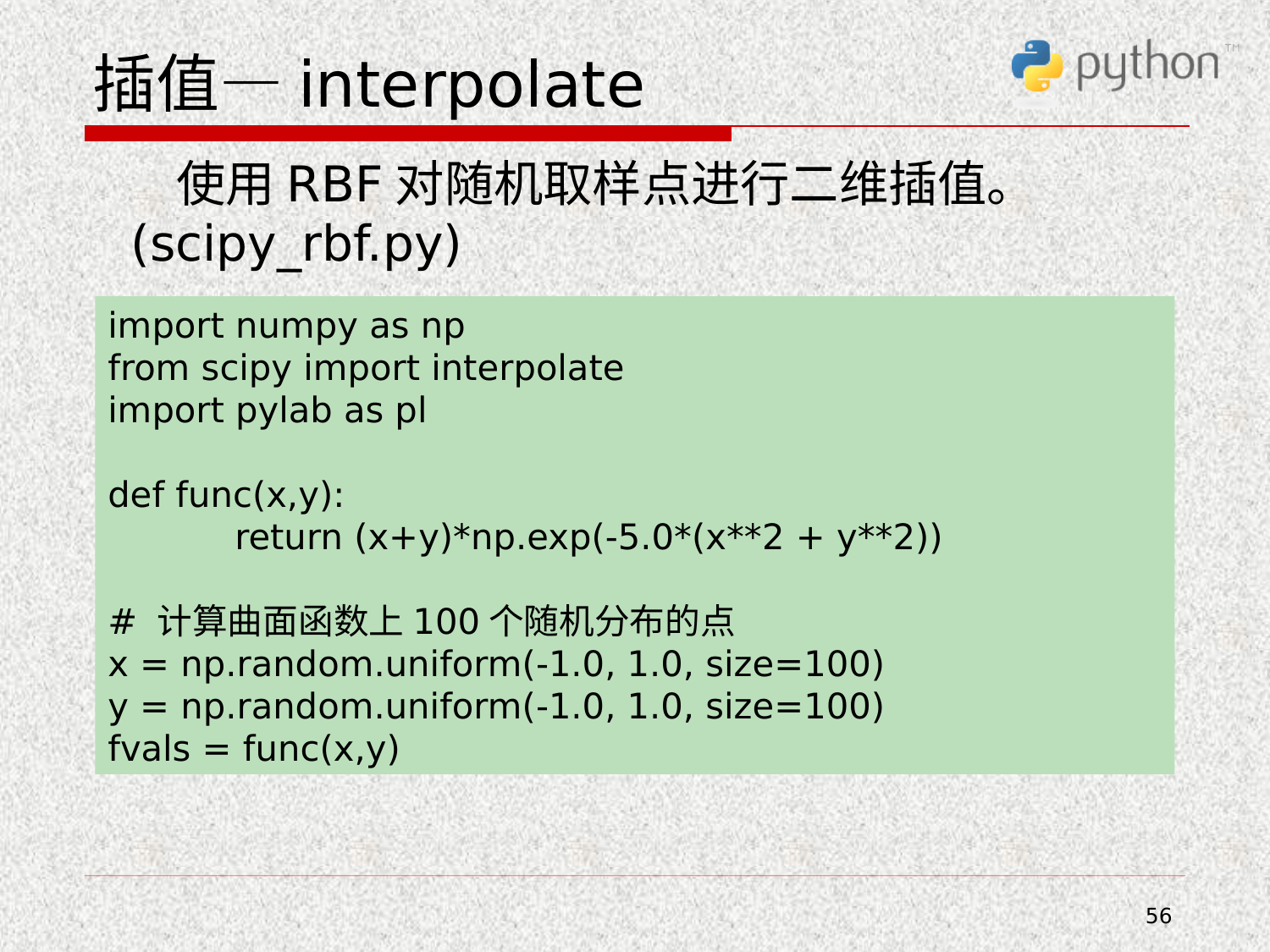

# 插值—interpolate
         使用RBF对随机取样点进行二维插值。(scipy_rbf.py)

import numpy as np
from scipy import interpolate
import pylab as pl
def func(x,y):
	return (x+y)*np.exp(-5.0*(x**2 + y**2))
# 计算曲面函数上100个随机分布的点
x = np.random.uniform(-1.0, 1.0, size=100)
y = np.random.uniform(-1.0, 1.0, size=100)
fvals = func(x,y)
56